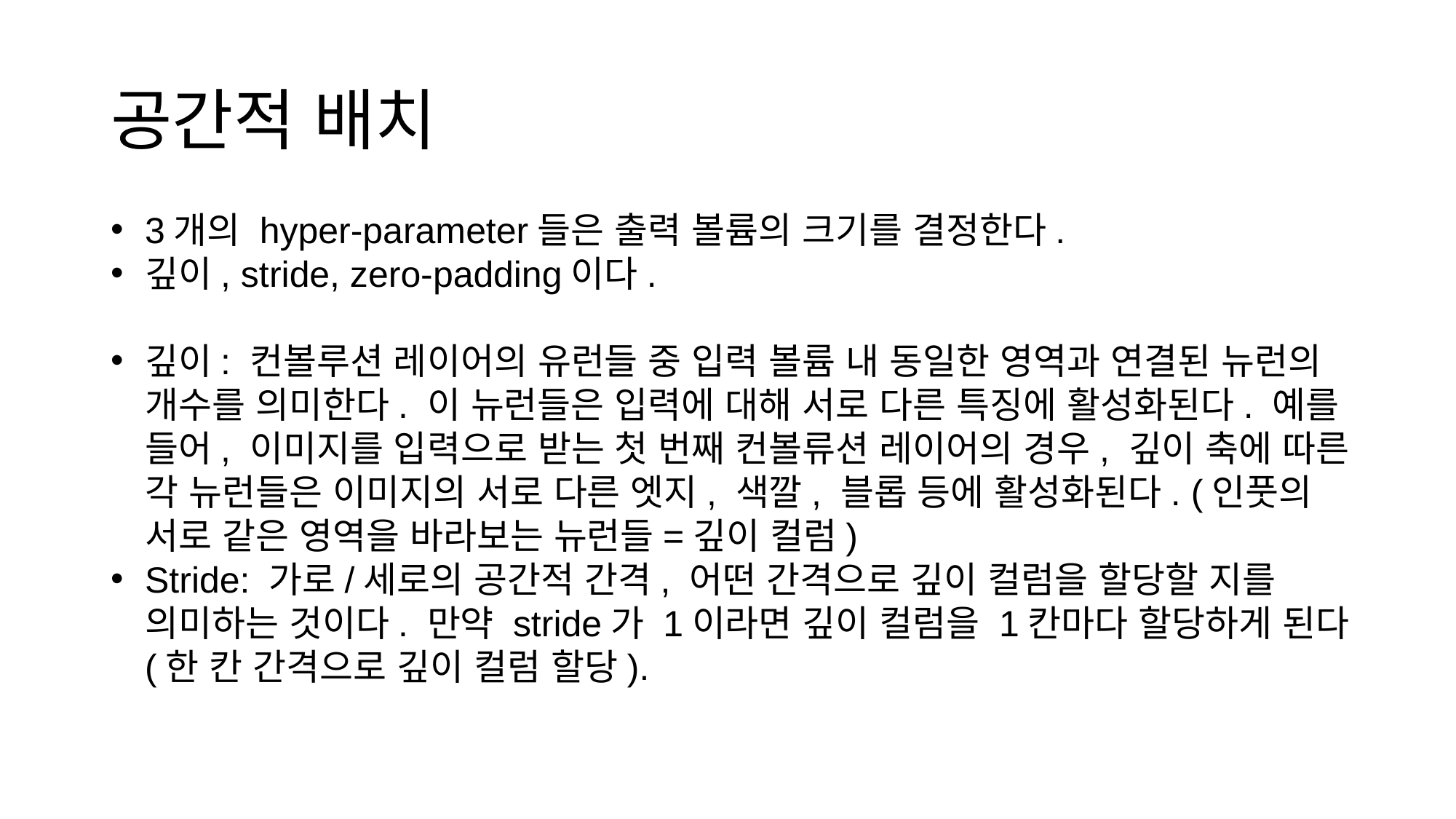

# 공간적 배치
3개의 hyper-parameter들은 출력 볼륨의 크기를 결정한다.
깊이, stride, zero-padding이다.

깊이: 컨볼루션 레이어의 유런들 중 입력 볼륨 내 동일한 영역과 연결된 뉴런의 개수를 의미한다. 이 뉴런들은 입력에 대해 서로 다른 특징에 활성화된다. 예를 들어, 이미지를 입력으로 받는 첫 번째 컨볼류션 레이어의 경우, 깊이 축에 따른 각 뉴런들은 이미지의 서로 다른 엣지, 색깔, 블롭 등에 활성화된다. (인풋의 서로 같은 영역을 바라보는 뉴런들=깊이 컬럼)
Stride: 가로/세로의 공간적 간격, 어떤 간격으로 깊이 컬럼을 할당할 지를 의미하는 것이다. 만약 stride가 1이라면 깊이 컬럼을 1칸마다 할당하게 된다(한 칸 간격으로 깊이 컬럼 할당).